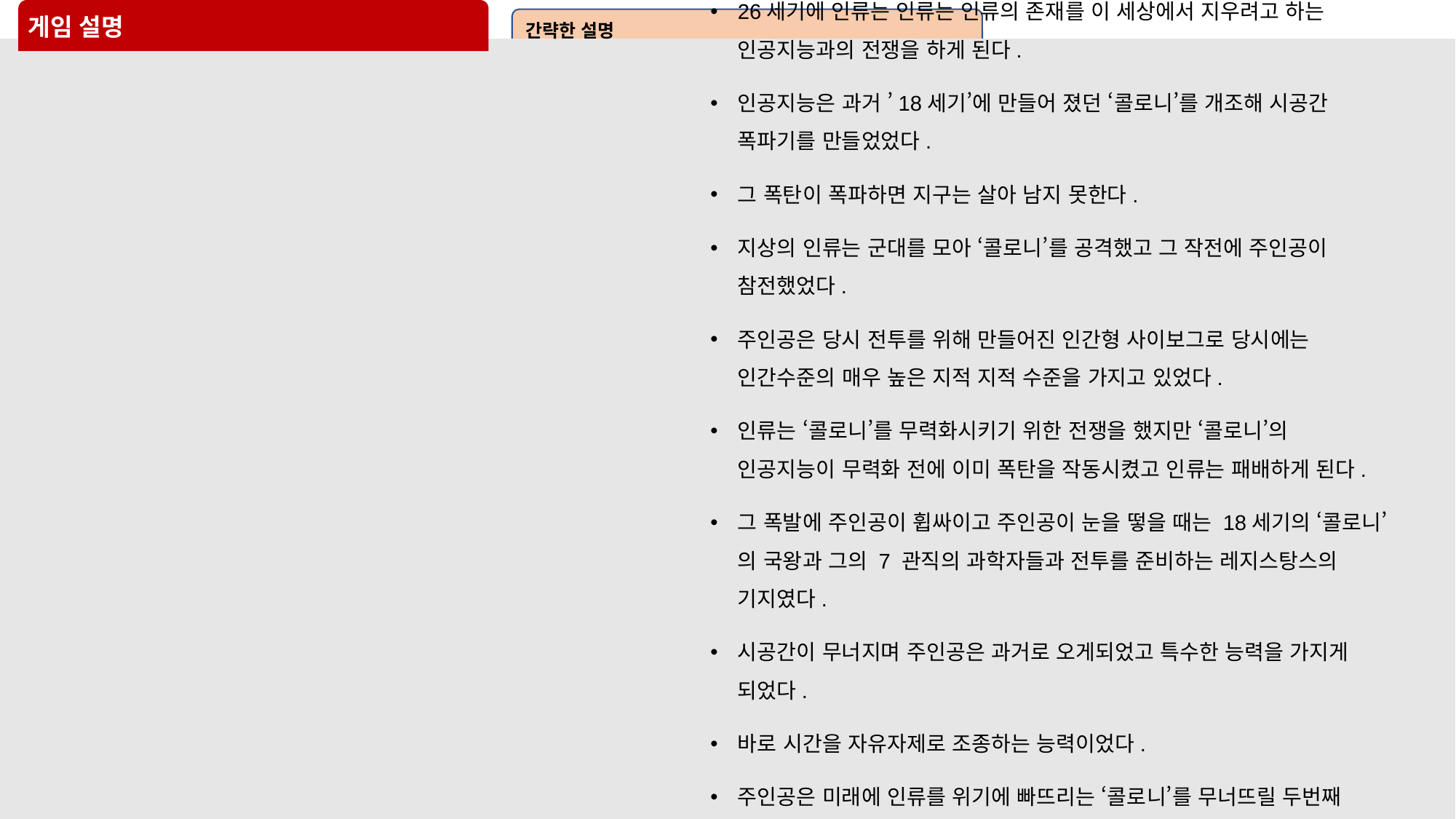

# 게임 설명
간략한 설명

26세기에 인류는 인류는 인류의 존재를 이 세상에서 지우려고 하는 인공지능과의 전쟁을 하게 된다.
인공지능은 과거 ’18세기’에 만들어 졌던 ‘콜로니’를 개조해 시공간 폭파기를 만들었었다.
그 폭탄이 폭파하면 지구는 살아 남지 못한다.
지상의 인류는 군대를 모아 ‘콜로니’를 공격했고 그 작전에 주인공이 참전했었다.
주인공은 당시 전투를 위해 만들어진 인간형 사이보그로 당시에는 인간수준의 매우 높은 지적 지적 수준을 가지고 있었다.
인류는 ‘콜로니’를 무력화시키기 위한 전쟁을 했지만 ‘콜로니’의 인공지능이 무력화 전에 이미 폭탄을 작동시켰고 인류는 패배하게 된다.
그 폭발에 주인공이 휩싸이고 주인공이 눈을 떻을 때는 18세기의 ‘콜로니’의 국왕과 그의 7 관직의 과학자들과 전투를 준비하는 레지스탕스의 기지였다.
시공간이 무너지며 주인공은 과거로 오게되었고 특수한 능력을 가지게 되었다.
바로 시간을 자유자제로 조종하는 능력이었다.
주인공은 미래에 인류를 위기에 빠뜨리는 ‘콜로니’를 무너뜨릴 두번째 기회를 얻게 되고 그의 시간을 조종하는 힘을 이용해 전투를 하게 된다.